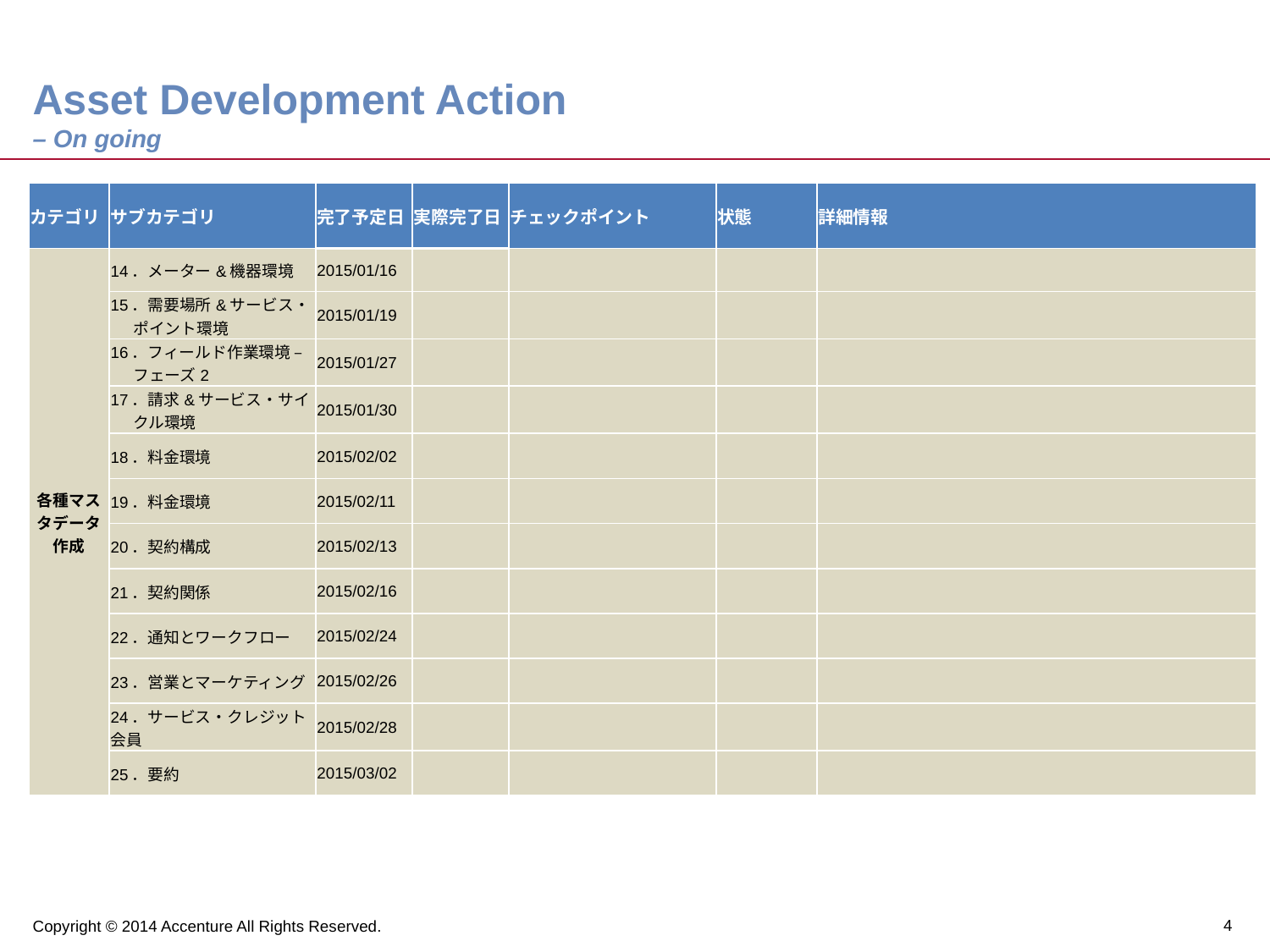

# Asset Development Action – On going
| カテゴリ | サブカテゴリ | 完了予定日 | 実際完了日 | チェックポイント | 状態 | 詳細情報 |
| --- | --- | --- | --- | --- | --- | --- |
| 各種マスタデータ作成 | 14．メーター&機器環境 | 2015/01/16 |  |  |  |  |
|  | 15．需要場所&サービス・ ポイント環境 | 2015/01/19 |  |  |  |  |
|  | 16．フィールド作業環境 – フェーズ2 | 2015/01/27 |  |  |  |  |
|  | 17．請求&サービス・サイ クル環境 | 2015/01/30 |  |  |  |  |
|  | 18．料金環境 | 2015/02/02 |  |  |  |  |
|  | 19．料金環境 | 2015/02/11 |  |  |  |  |
|  | 20．契約構成 | 2015/02/13 |  |  |  |  |
|  | 21．契約関係 | 2015/02/16 |  |  |  |  |
|  | 22．通知とワークフロー | 2015/02/24 |  |  |  |  |
|  | 23．営業とマーケティング | 2015/02/26 |  |  |  |  |
|  | 24．サービス・クレジット会員 | 2015/02/28 |  |  |  |  |
|  | 25．要約 | 2015/03/02 |  |  |  |  |
Copyright © 2014 Accenture All Rights Reserved.
4